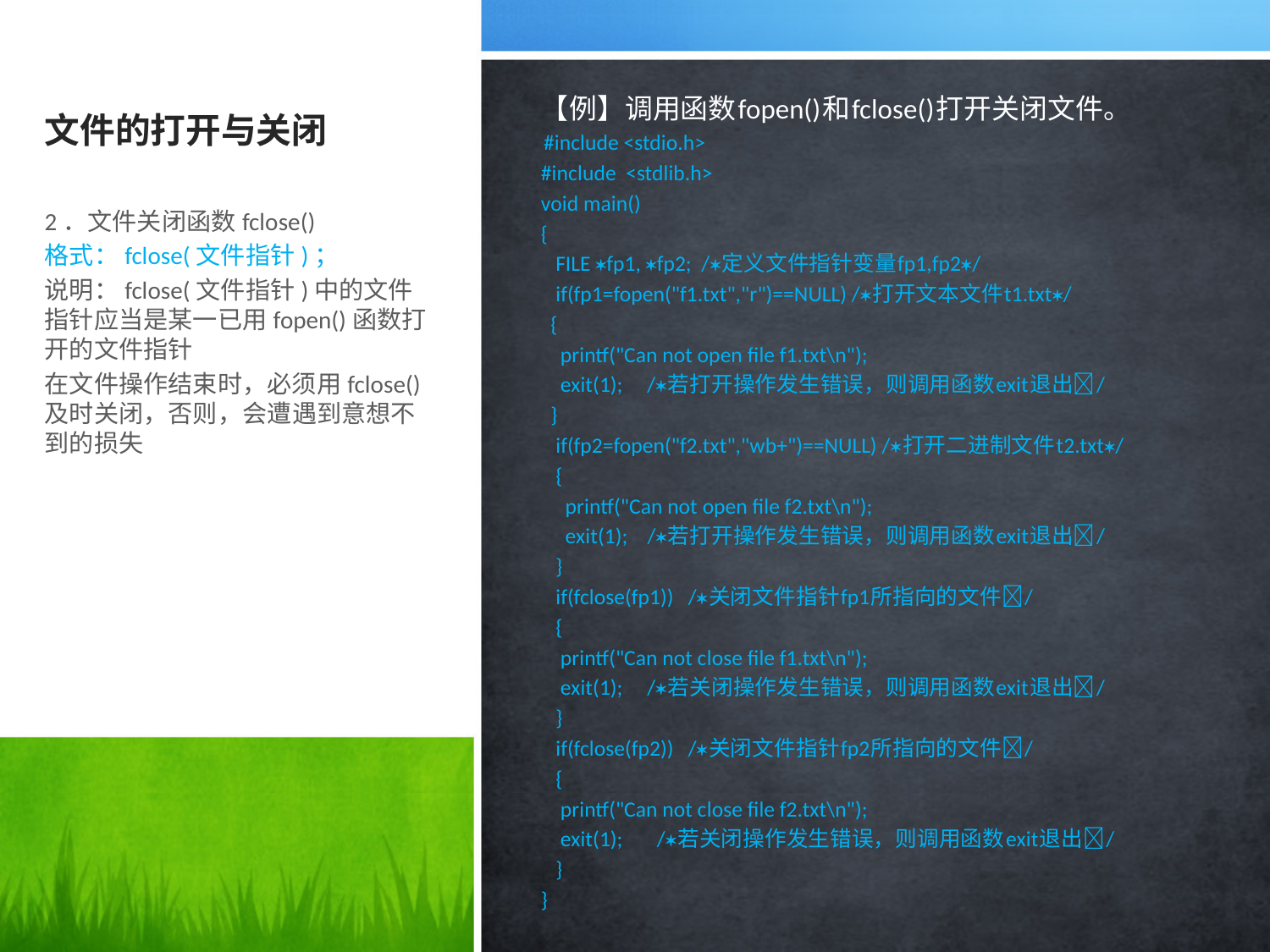

# 文件的打开与关闭
【例】调用函数fopen()和fclose()打开关闭文件。
 #include <stdio.h>
#include  <stdlib.h>
void main()
{
   FILE ∗fp1, ∗fp2;  /∗定义文件指针变量fp1,fp2∗/
   if(fp1=fopen("f1.txt","r")==NULL) /∗打开文本文件t1.txt∗/
  {
    printf("Can not open file f1.txt\n");
    exit(1);     /∗若打开操作发生错误，则调用函数exit退出∗/
  }
   if(fp2=fopen("f2.txt","wb+")==NULL) /∗打开二进制文件t2.txt∗/
   {
     printf("Can not open file f2.txt\n");
     exit(1);    /∗若打开操作发生错误，则调用函数exit退出∗/
   }
   if(fclose(fp1))   /∗关闭文件指针fp1所指向的文件∗/
   {
    printf("Can not close file f1.txt\n");
    exit(1);     /∗若关闭操作发生错误，则调用函数exit退出∗/
   }
   if(fclose(fp2))   /∗关闭文件指针fp2所指向的文件∗/
   {
    printf("Can not close file f2.txt\n");
    exit(1);       /∗若关闭操作发生错误，则调用函数exit退出∗/
   }
}

2．文件关闭函数fclose()
格式：fclose(文件指针)；
说明：fclose(文件指针)中的文件指针应当是某一已用fopen()函数打开的文件指针
在文件操作结束时，必须用fclose()及时关闭，否则，会遭遇到意想不到的损失